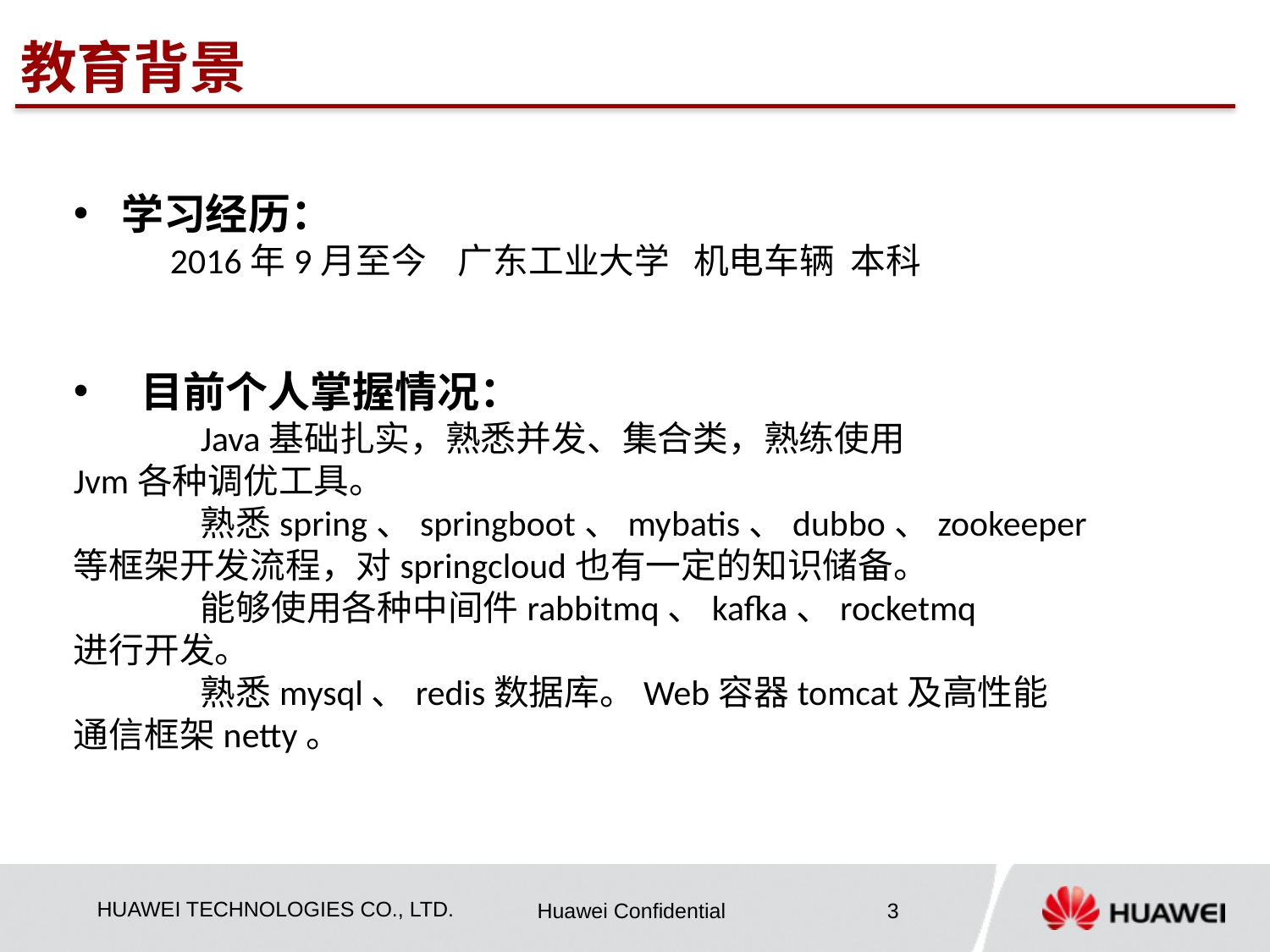

# 教育背景
学习经历：
            2016年9月至今    广东工业大学   机电车辆  本科

 目前个人掌握情况：
	Java基础扎实，熟悉并发、集合类，熟练使用
Jvm各种调优工具。
	熟悉spring、springboot、mybatis、dubbo、zookeeper
等框架开发流程，对springcloud也有一定的知识储备。
	能够使用各种中间件rabbitmq、kafka、rocketmq
进行开发。
	熟悉mysql、redis数据库。Web容器tomcat及高性能
通信框架netty。